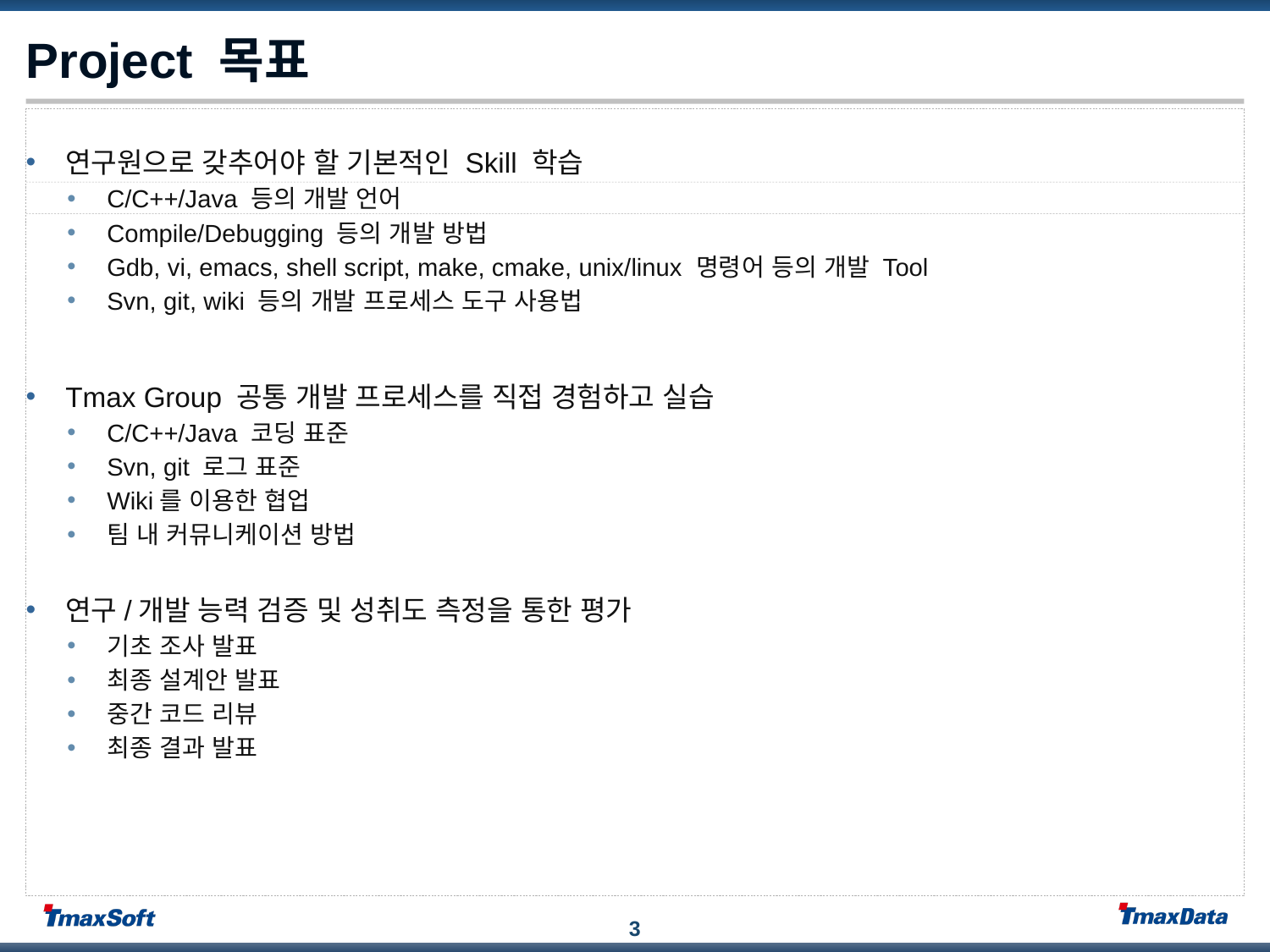

# Project 목표

연구원으로 갖추어야 할 기본적인 Skill 학습
C/C++/Java 등의 개발 언어
Compile/Debugging 등의 개발 방법
Gdb, vi, emacs, shell script, make, cmake, unix/linux 명령어 등의 개발 Tool
Svn, git, wiki 등의 개발 프로세스 도구 사용법

Tmax Group 공통 개발 프로세스를 직접 경험하고 실습
C/C++/Java 코딩 표준
Svn, git 로그 표준
Wiki를 이용한 협업
팀 내 커뮤니케이션 방법

연구/개발 능력 검증 및 성취도 측정을 통한 평가
기초 조사 발표
최종 설계안 발표
중간 코드 리뷰
최종 결과 발표